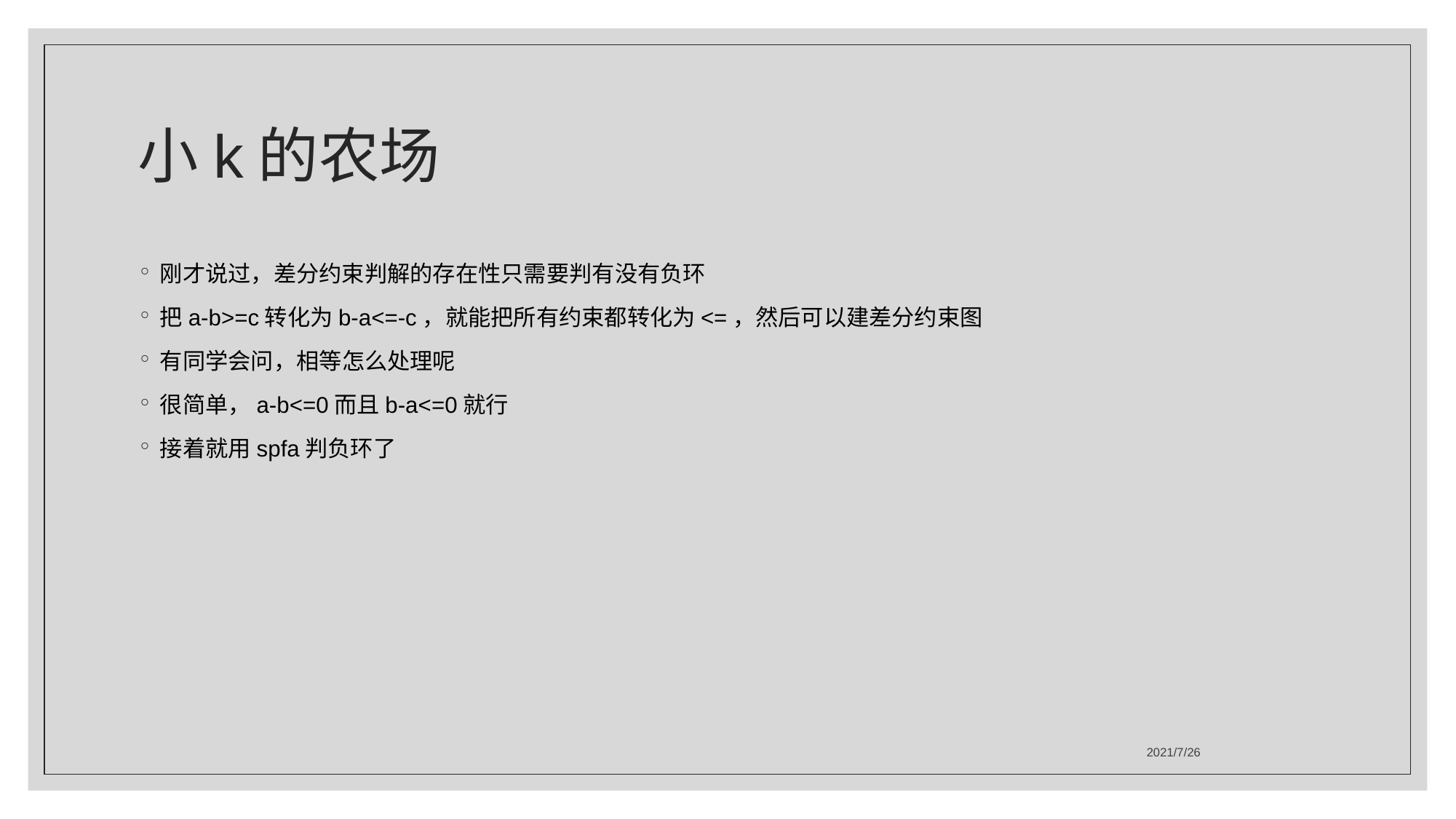

# 小k的农场
刚才说过，差分约束判解的存在性只需要判有没有负环
把a-b>=c转化为b-a<=-c，就能把所有约束都转化为<=，然后可以建差分约束图
有同学会问，相等怎么处理呢
很简单，a-b<=0而且b-a<=0就行
接着就用spfa判负环了
2021/7/26